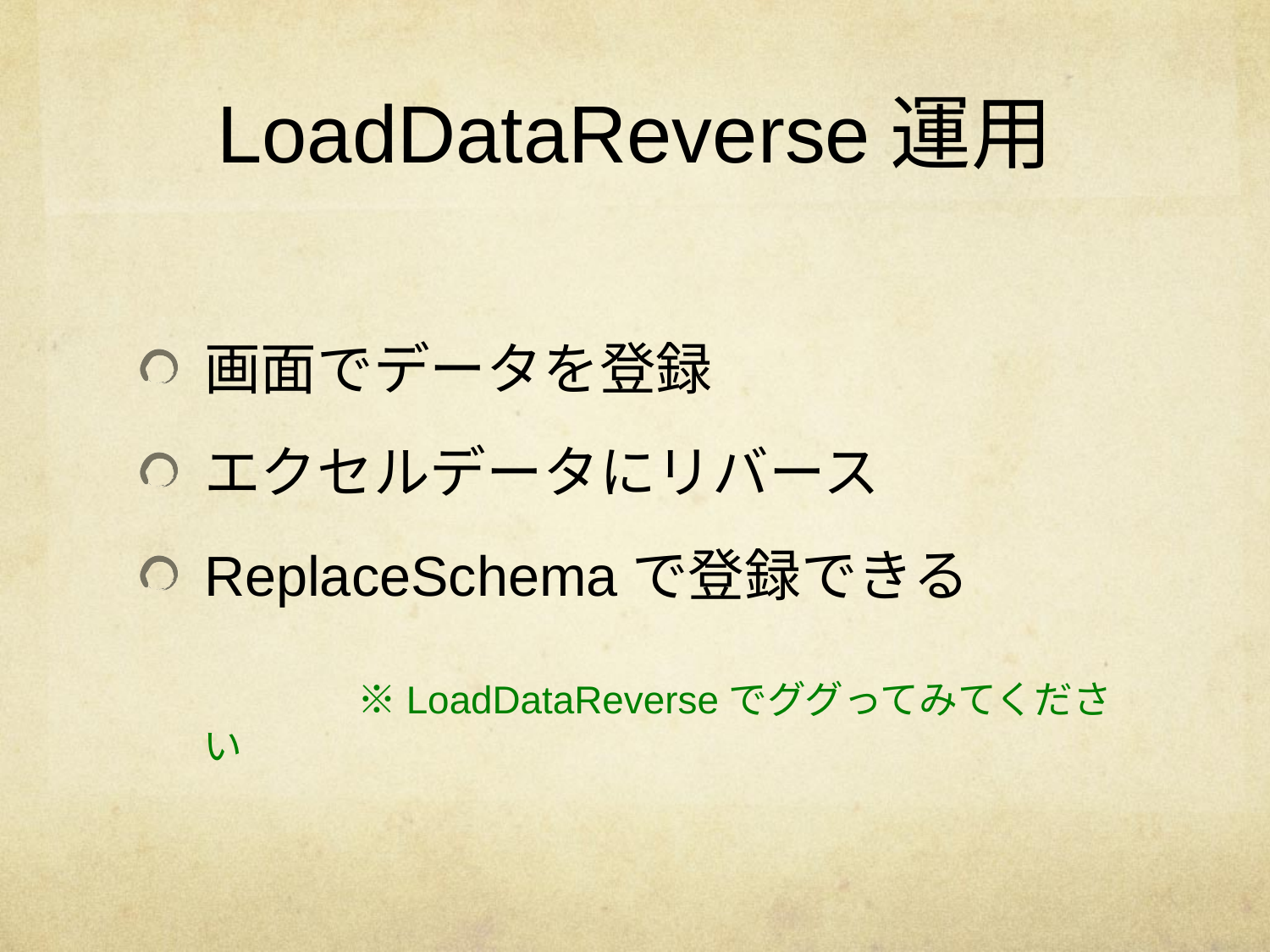

# LoadDataReverse運用

画面でデータを登録
エクセルデータにリバース
ReplaceSchemaで登録できる

　　　　※LoadDataReverseでググってみてください